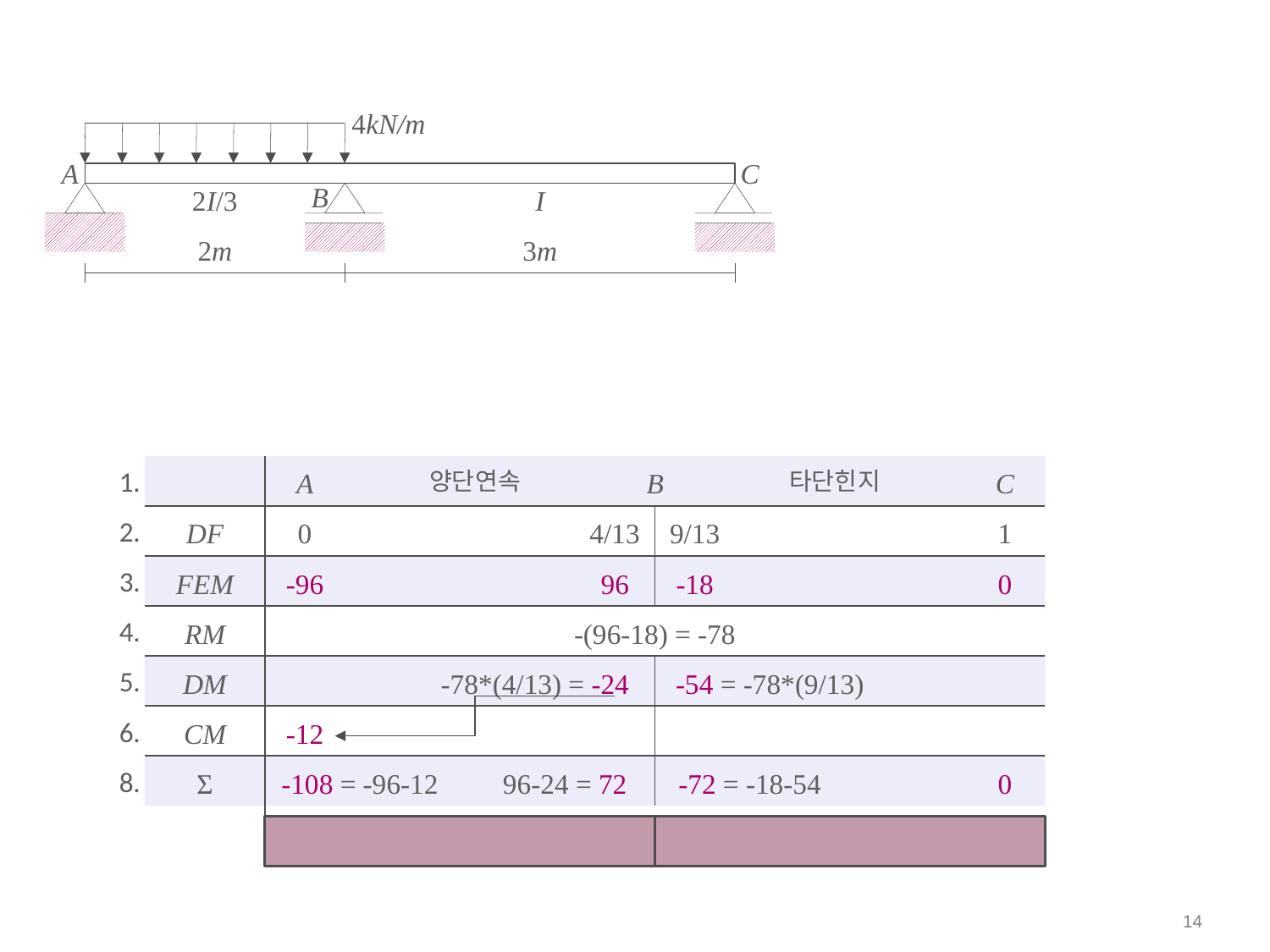

4kN/m
A
C

B

2I/3

I

2m
3m

1.
A
양단연속
B
타단힌지
C
2.
DF
0
4/13
9/13
1
3.
FEM
-96
96
-18
0
4.
RM
-(96-18) = -78
5.
DM
-78*(4/13) = -24
-54 = -78*(9/13)
6.
CM
-12
8.
Ʃ
-108 = -96-12
96-24 = 72
-72 = -18-54
0